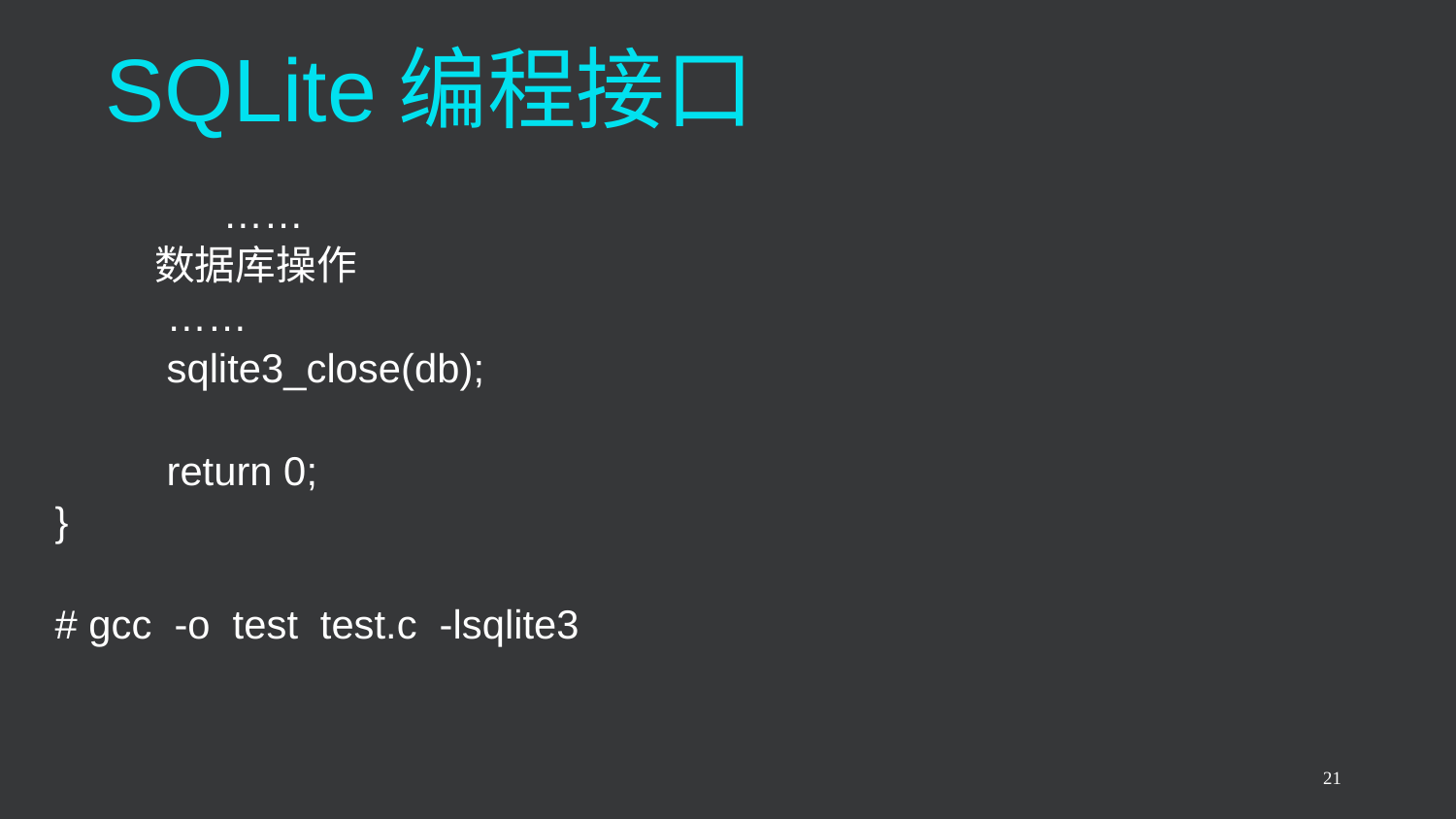

# SQLite编程接口

	  ……
          数据库操作
          ……
          sqlite3_close(db);

          return 0;
}

# gcc  -o  test  test.c  -lsqlite3
21